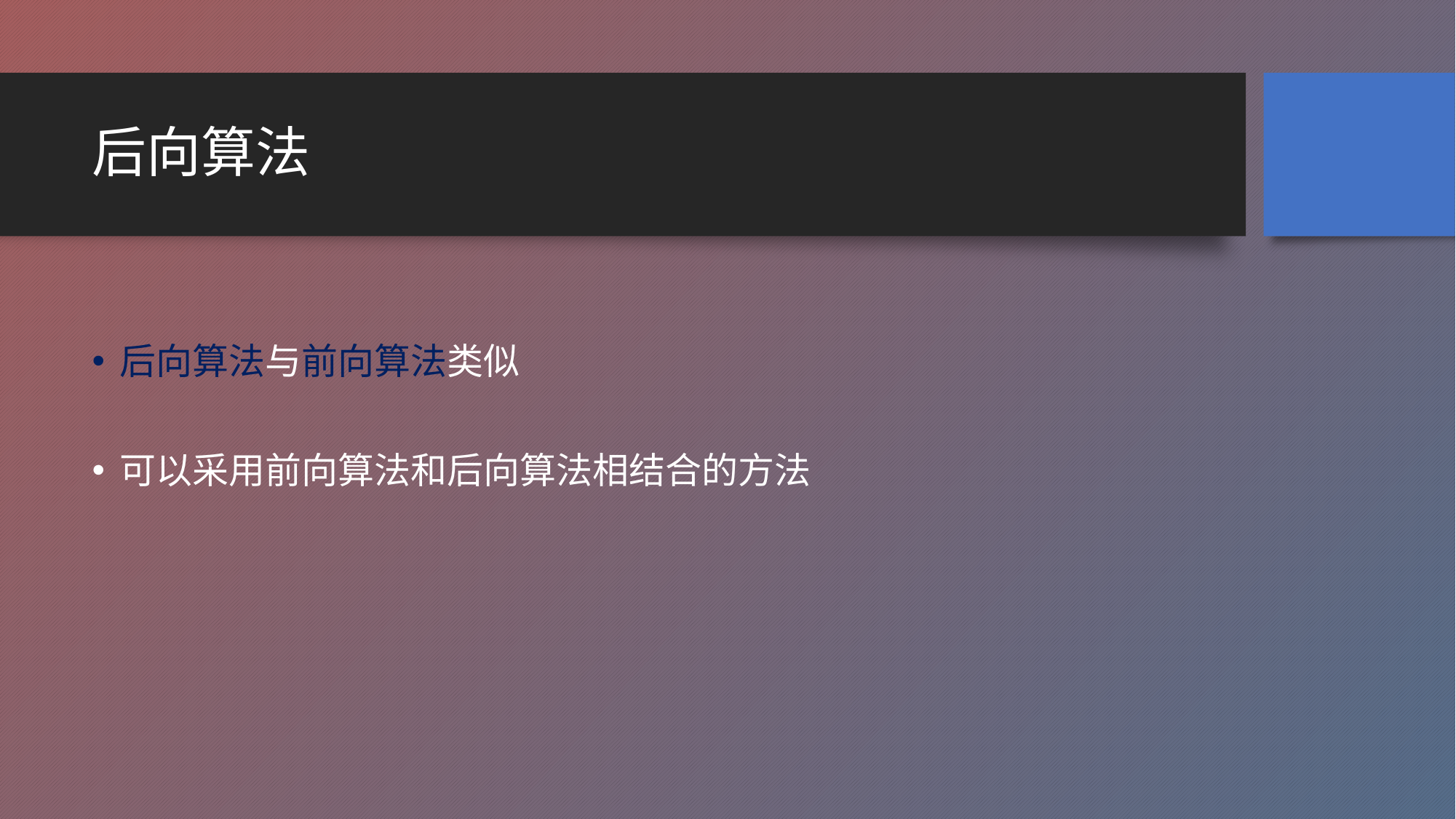

# 后向算法

后向算法与前向算法类似

可以采用前向算法和后向算法相结合的方法